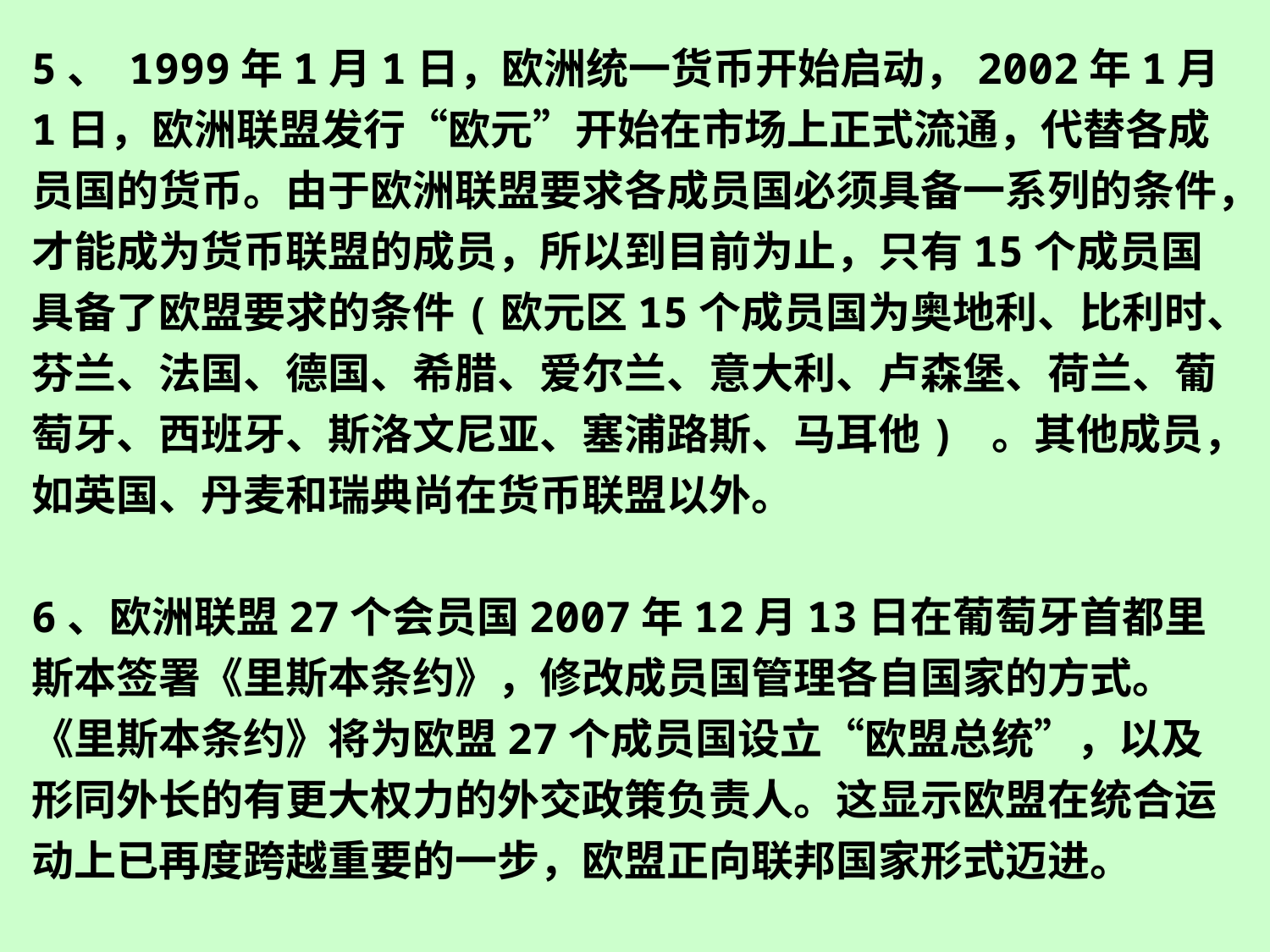

5、 1999年1月1日，欧洲统一货币开始启动，2002年1月1日，欧洲联盟发行“欧元”开始在市场上正式流通，代替各成员国的货币。由于欧洲联盟要求各成员国必须具备一系列的条件，才能成为货币联盟的成员，所以到目前为止，只有15个成员国具备了欧盟要求的条件(欧元区15个成员国为奥地利、比利时、芬兰、法国、德国、希腊、爱尔兰、意大利、卢森堡、荷兰、葡萄牙、西班牙、斯洛文尼亚、塞浦路斯、马耳他) 。其他成员，如英国、丹麦和瑞典尚在货币联盟以外。

6、欧洲联盟27个会员国2007年12月13日在葡萄牙首都里斯本签署《里斯本条约》，修改成员国管理各自国家的方式。《里斯本条约》将为欧盟27个成员国设立“欧盟总统”，以及形同外长的有更大权力的外交政策负责人。这显示欧盟在统合运动上已再度跨越重要的一步，欧盟正向联邦国家形式迈进。
17